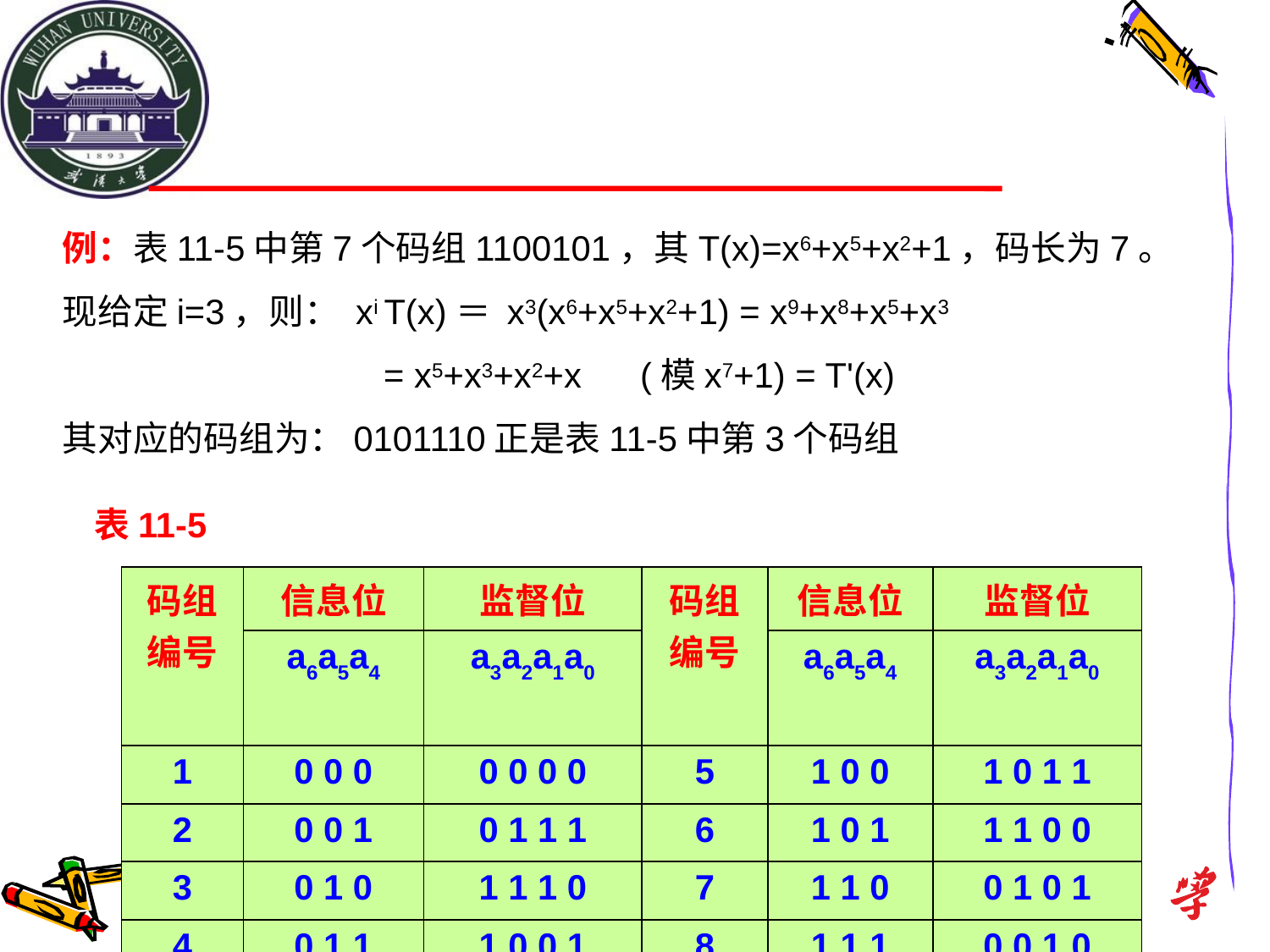

例：表11-5中第7个码组1100101，其T(x)=x6+x5+x2+1，码长为7。现给定i=3，则： xi T(x)＝ x3(x6+x5+x2+1) = x9+x8+x5+x3
                                 = x5+x3+x2+x      (模x7+1) = T'(x)
其对应的码组为：0101110正是表11-5中第3个码组
表11-5
| 码组 编号 | 信息位 | 监督位 | 码组 编号 | 信息位 | 监督位 |
| --- | --- | --- | --- | --- | --- |
|  | a6a5a4 | a3a2a1a0 |  | a6a5a4 | a3a2a1a0 |
| 1 | 0 0 0 | 0 0 0 0 | 5 | 1 0 0 | 1 0 1 1 |
| 2 | 0 0 1 | 0 1 1 1 | 6 | 1 0 1 | 1 1 0 0 |
| 3 | 0 1 0 | 1 1 1 0 | 7 | 1 1 0 | 0 1 0 1 |
| 4 | 0 1 1 | 1 0 0 1 | 8 | 1 1 1 | 0 0 1 0 |